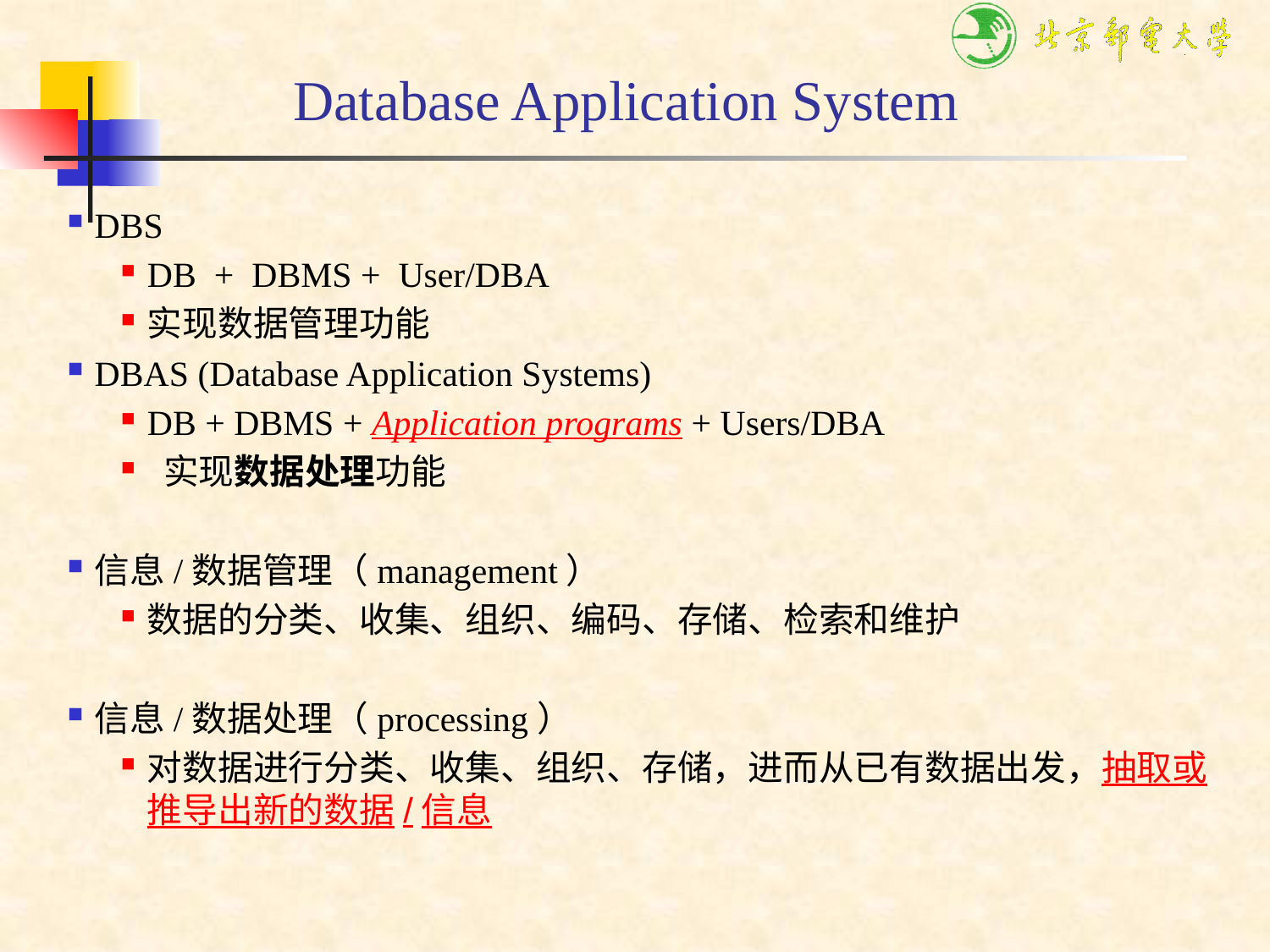

Database Application System
DBS
DB  +  DBMS +  User/DBA
实现数据管理功能
DBAS (Database Application Systems)
DB + DBMS + Application programs + Users/DBA
 实现数据处理功能

信息/数据管理（management）
数据的分类、收集、组织、编码、存储、检索和维护

信息/数据处理（processing）
对数据进行分类、收集、组织、存储，进而从已有数据出发，抽取或推导出新的数据/信息
72